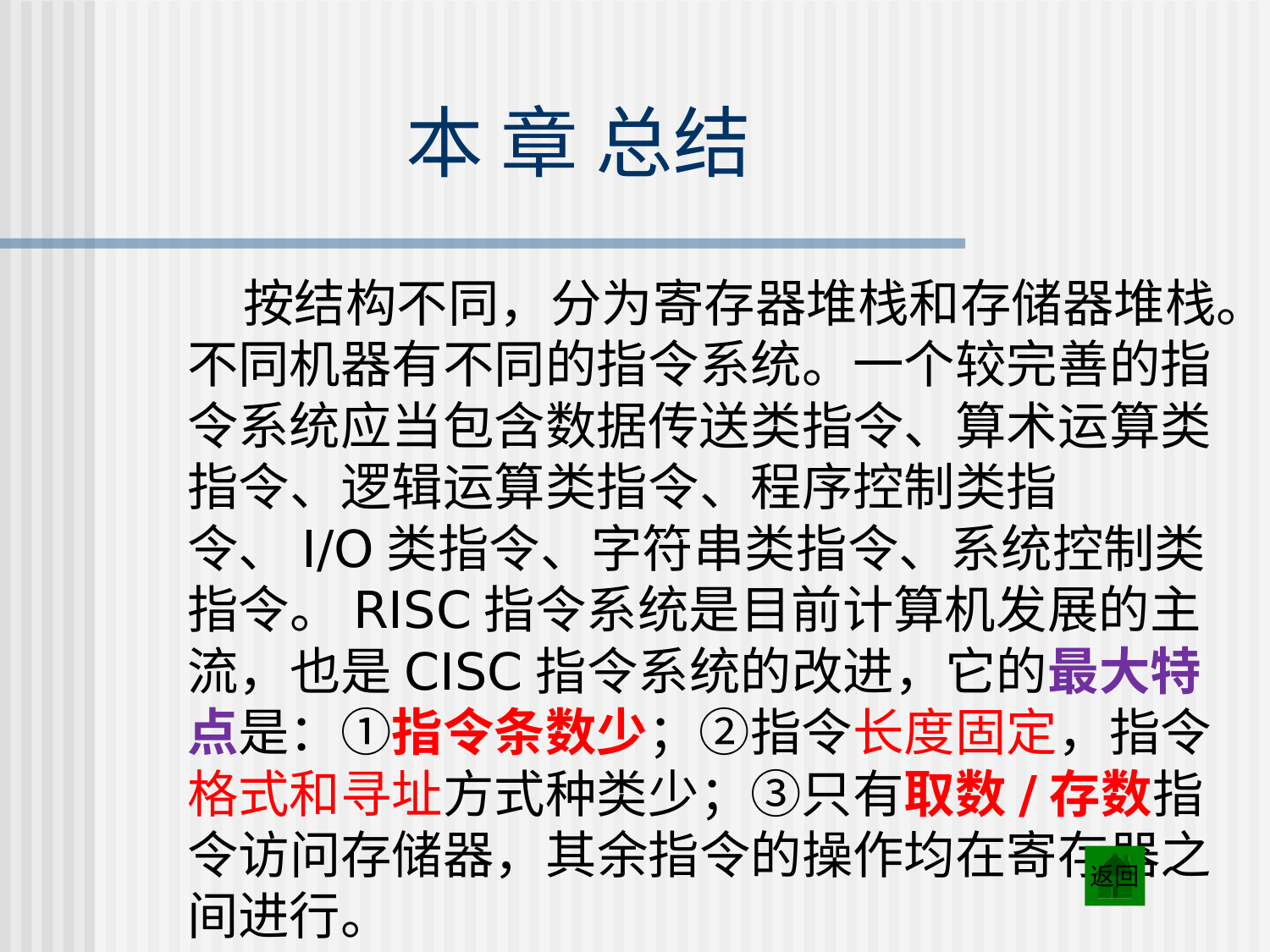

本 章 总结
        按结构不同，分为寄存器堆栈和存储器堆栈。不同机器有不同的指令系统。一个较完善的指令系统应当包含数据传送类指令、算术运算类指令、逻辑运算类指令、程序控制类指令、I/O类指令、字符串类指令、系统控制类指令。RISC指令系统是目前计算机发展的主流，也是CISC指令系统的改进，它的最大特点是：①指令条数少；②指令长度固定，指令格式和寻址方式种类少；③只有取数/存数指令访问存储器，其余指令的操作均在寄存器之间进行。

返回
56